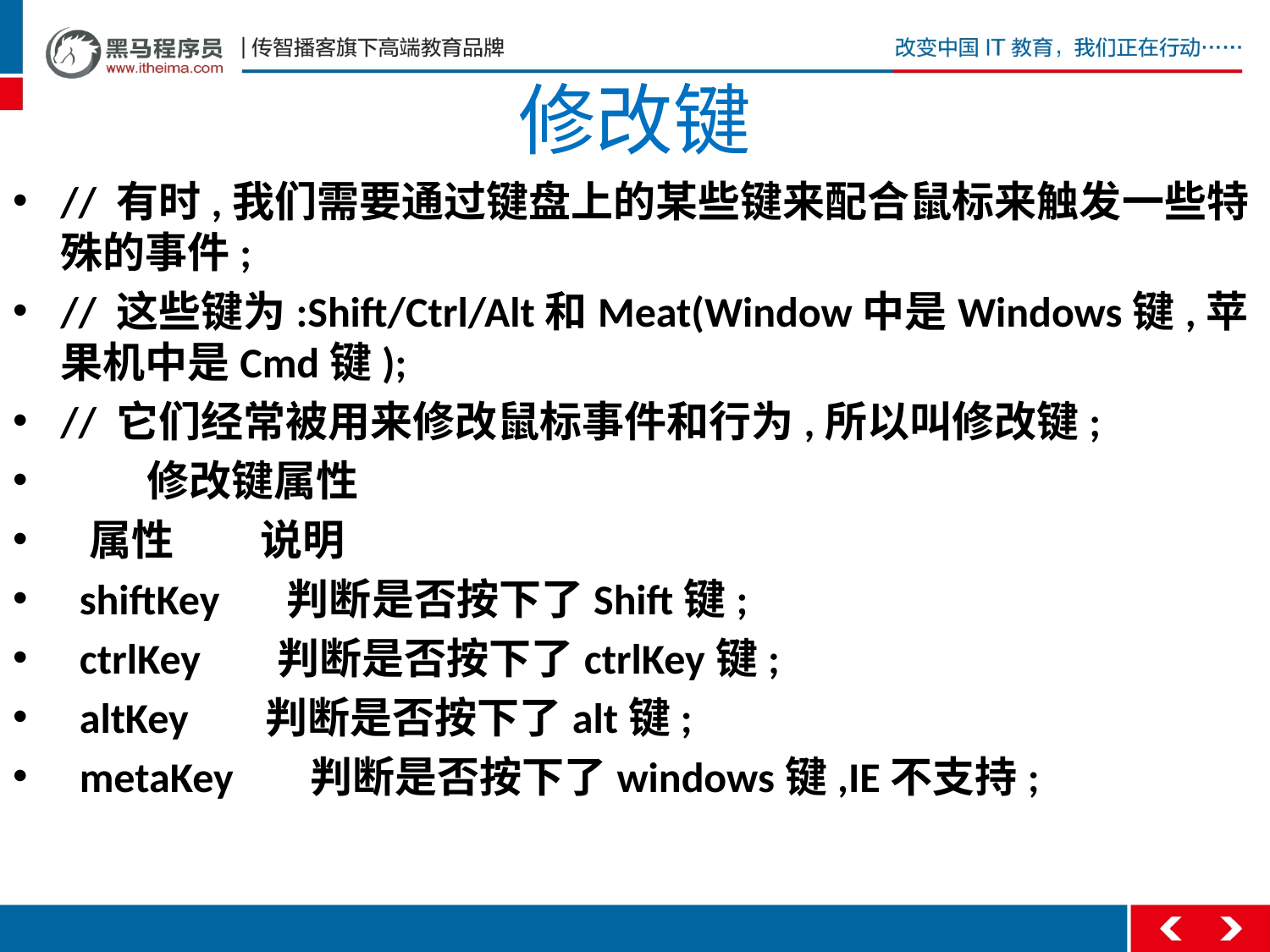

# 修改键
// 有时,我们需要通过键盘上的某些键来配合鼠标来触发一些特殊的事件;
// 这些键为:Shift/Ctrl/Alt和Meat(Window中是Windows键,苹果机中是Cmd键);
// 它们经常被用来修改鼠标事件和行为,所以叫修改键;
        修改键属性
  属性         说明
  shiftKey      判断是否按下了Shift键;
  ctrlKey       判断是否按下了ctrlKey键;
  altKey       判断是否按下了alt键;
  metaKey       判断是否按下了windows键,IE不支持;